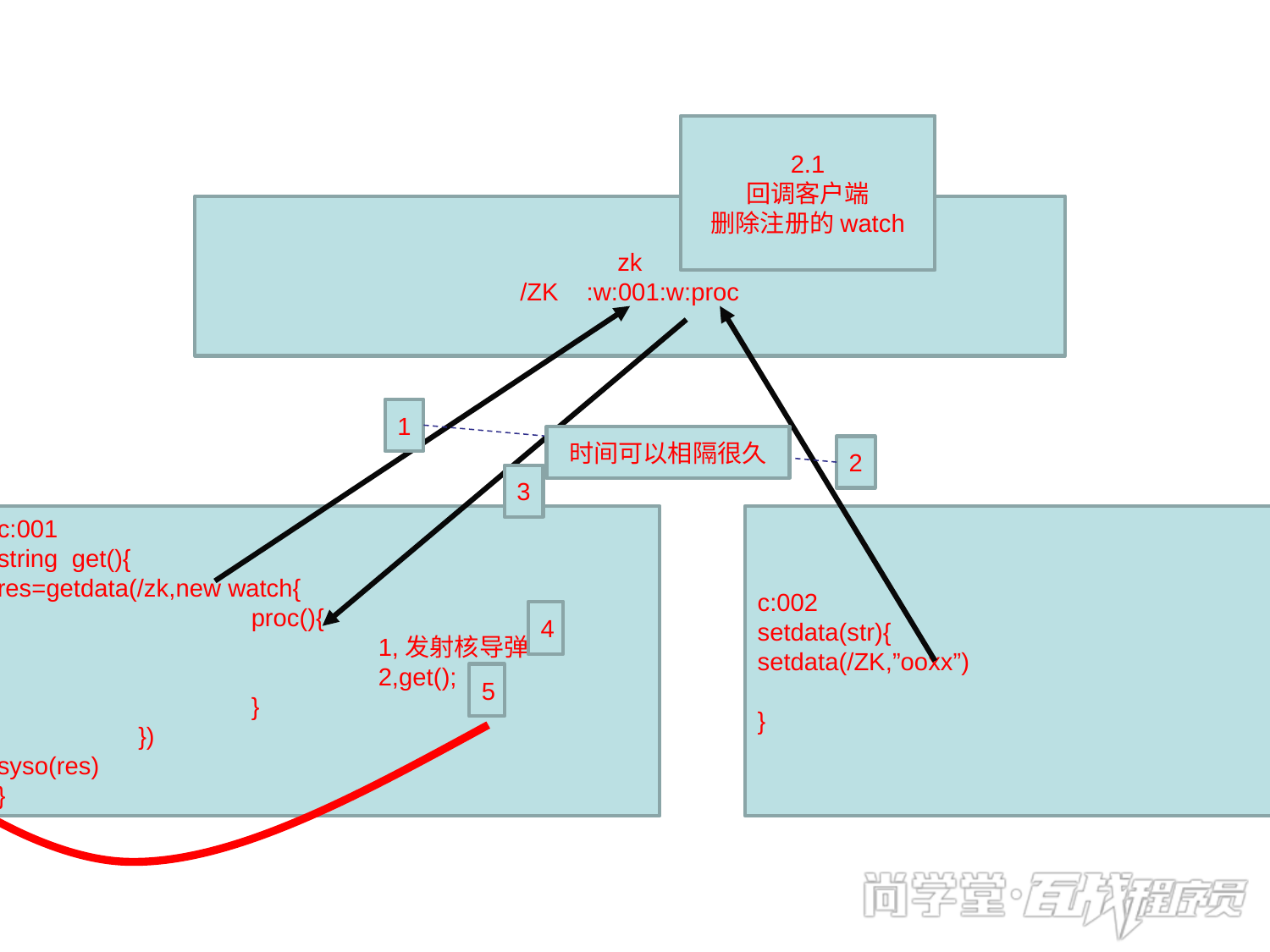

2.1
回调客户端
删除注册的watch
zk
/ZK    :w:001:w:proc
1
时间可以相隔很久
2
3
c:001
string  get(){
res=getdata(/zk,new watch{
		proc(){
			1,发射核导弹
			2,get();
		}
	  })
syso(res)
}
c:002
setdata(str){
setdata(/ZK,”ooxx”)

}

4
5